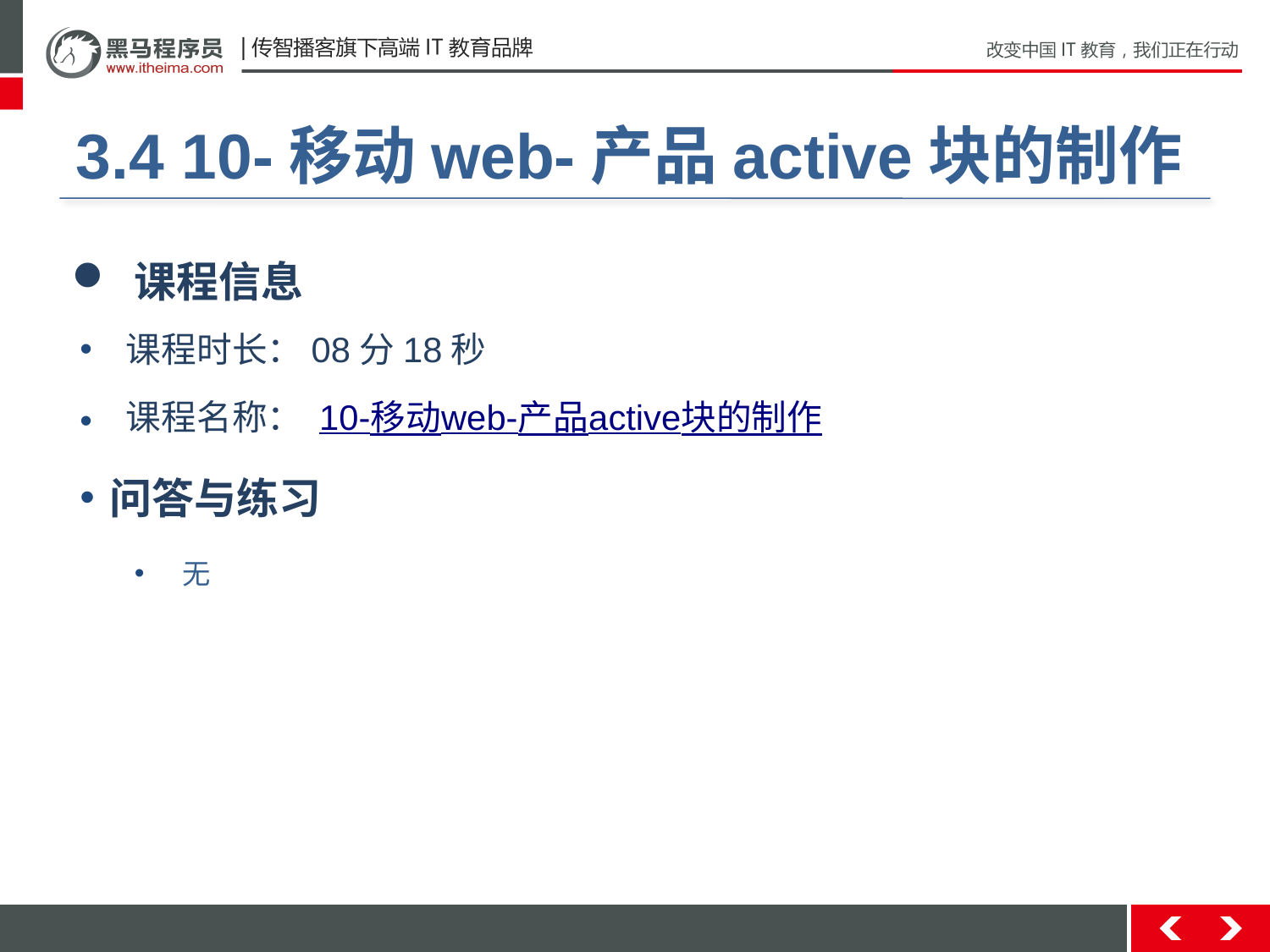

#
3.4 10-移动web-产品active块的制作
 课程信息
 课程时长：08分18秒
 课程名称： 10-移动web-产品active块的制作
问答与练习
无